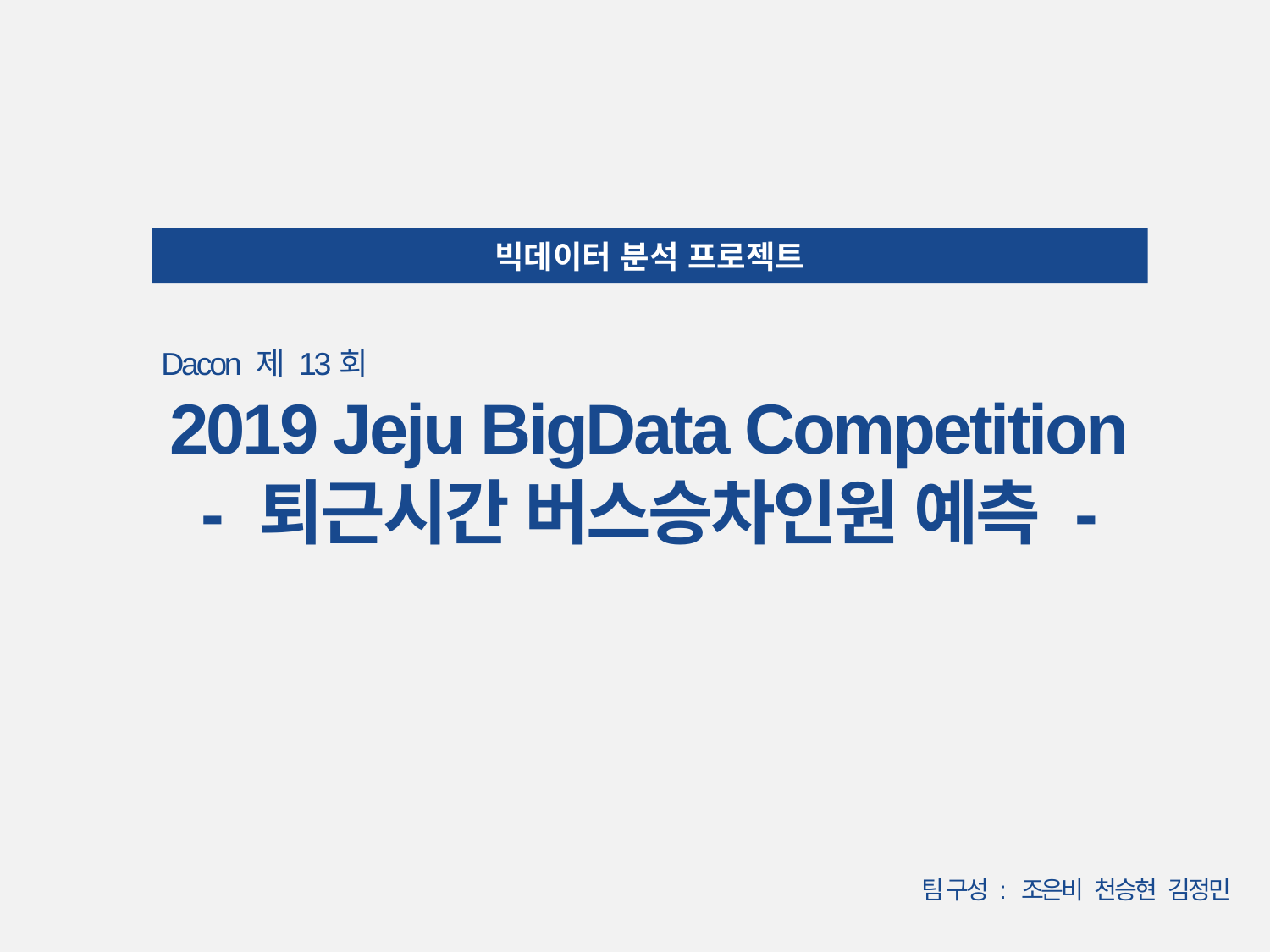

빅데이터 분석 프로젝트
Dacon 제 13회
2019 Jeju BigData Competition
- 퇴근시간 버스승차인원 예측 -
팀 구성 :  조은비   천승현   김정민